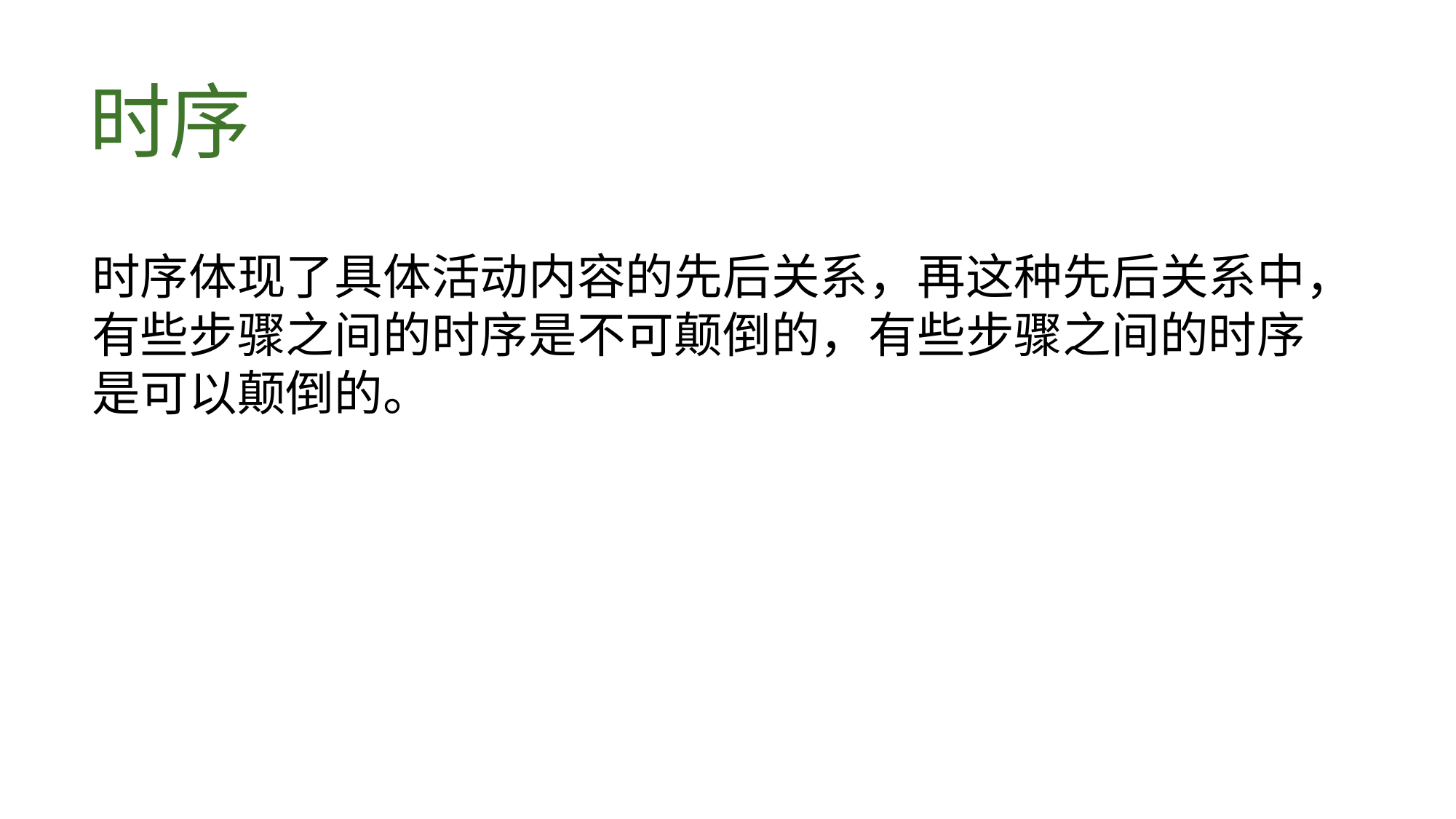

# 时序
时序体现了具体活动内容的先后关系，再这种先后关系中，有些步骤之间的时序是不可颠倒的，有些步骤之间的时序是可以颠倒的。